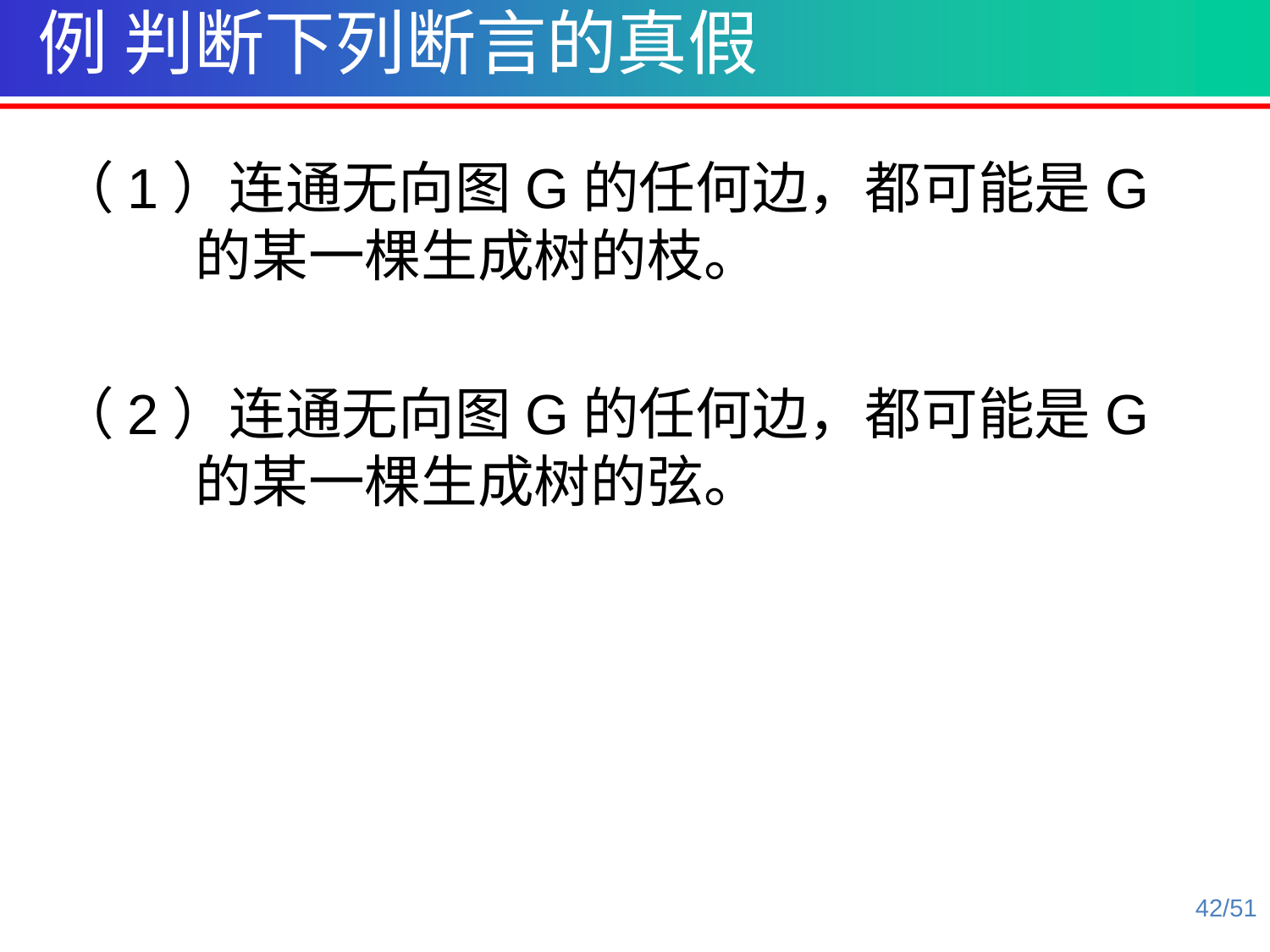

例 判断下列断言的真假
（1）连通无向图G的任何边，都可能是G的某一棵生成树的枝。

（2）连通无向图G的任何边，都可能是G的某一棵生成树的弦。
42/51